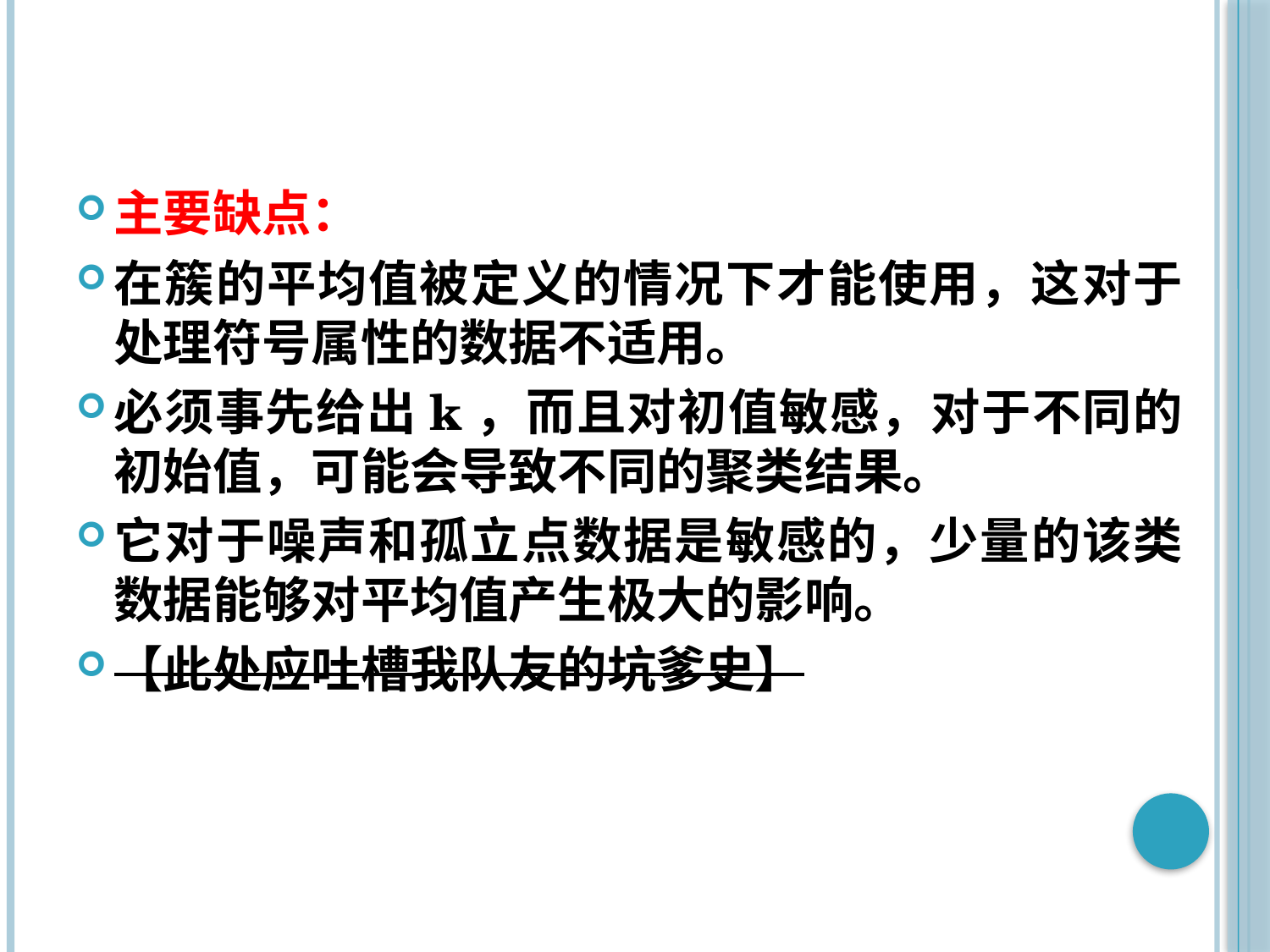

主要缺点：
在簇的平均值被定义的情况下才能使用，这对于处理符号属性的数据不适用。
必须事先给出k，而且对初值敏感，对于不同的初始值，可能会导致不同的聚类结果。
它对于噪声和孤立点数据是敏感的，少量的该类数据能够对平均值产生极大的影响。
【此处应吐槽我队友的坑爹史】